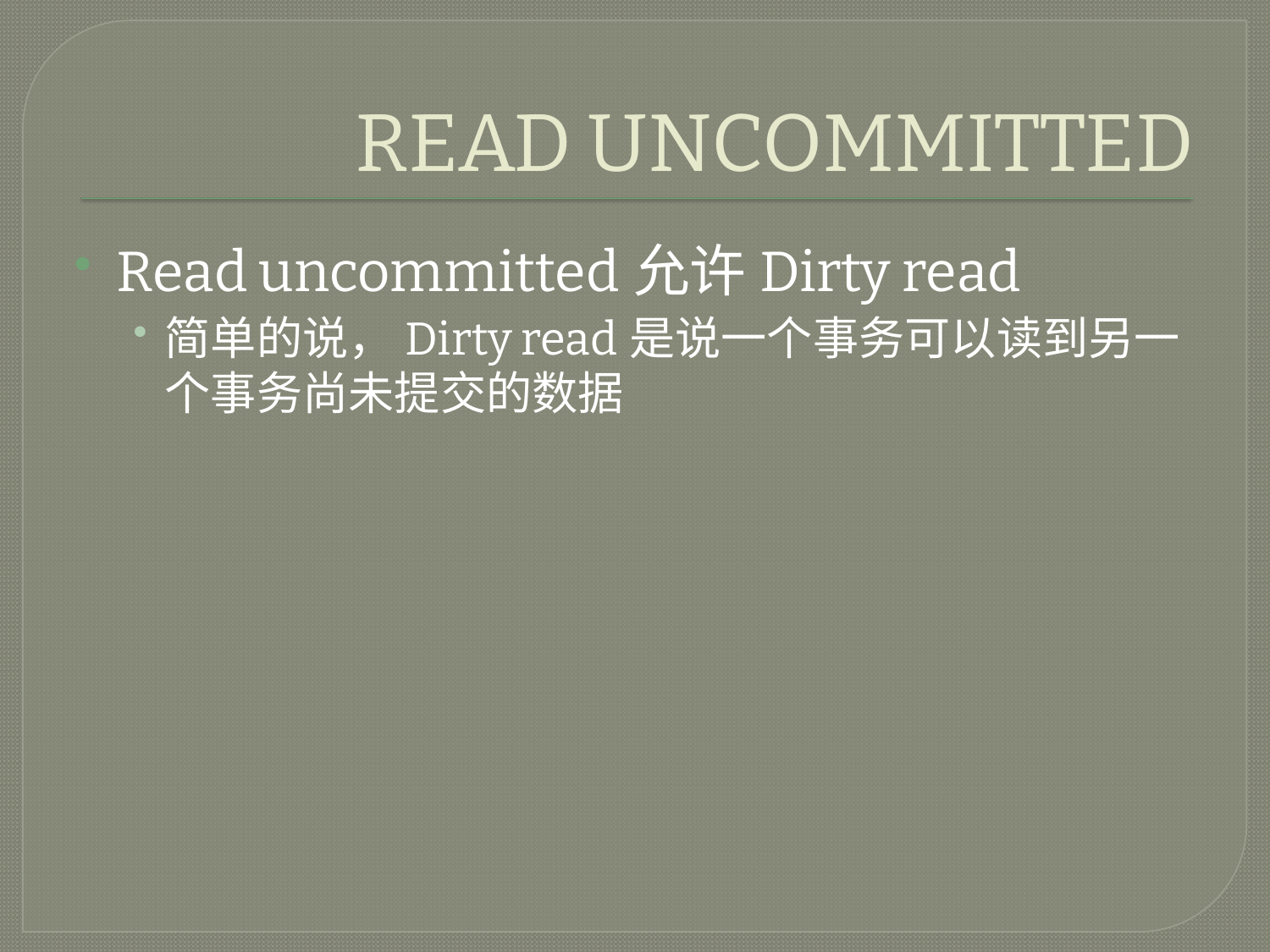

# READ UNCOMMITTED
Read uncommitted允许Dirty read
简单的说，Dirty read是说一个事务可以读到另一个事务尚未提交的数据